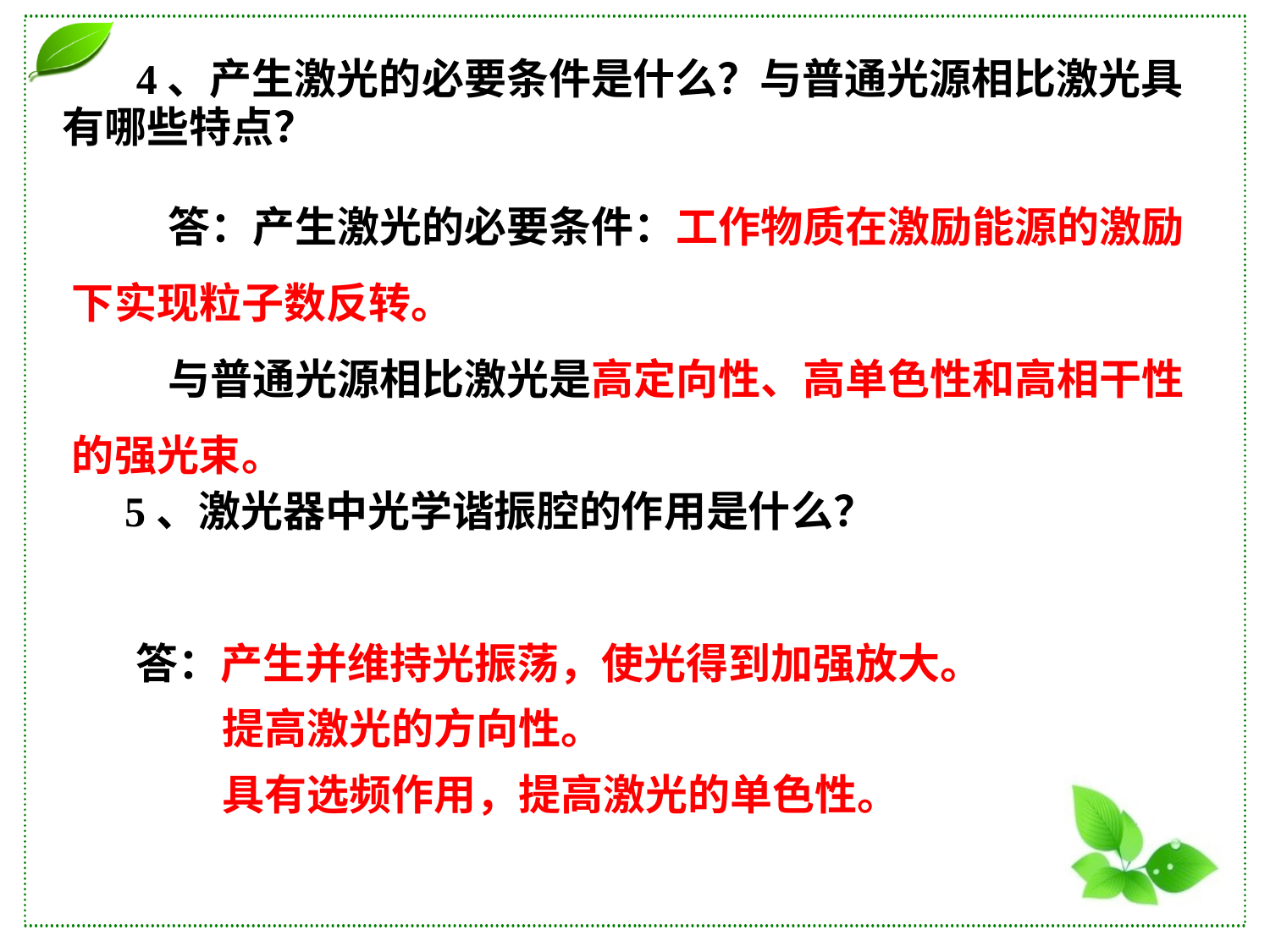

4、产生激光的必要条件是什么？与普通光源相比激光具有哪些特点？
         答：产生激光的必要条件：工作物质在激励能源的激励下实现粒子数反转。
         与普通光源相比激光是高定向性、高单色性和高相干性的强光束。
5、激光器中光学谐振腔的作用是什么？
答：产生并维持光振荡，使光得到加强放大。
        提高激光的方向性。
        具有选频作用，提高激光的单色性。